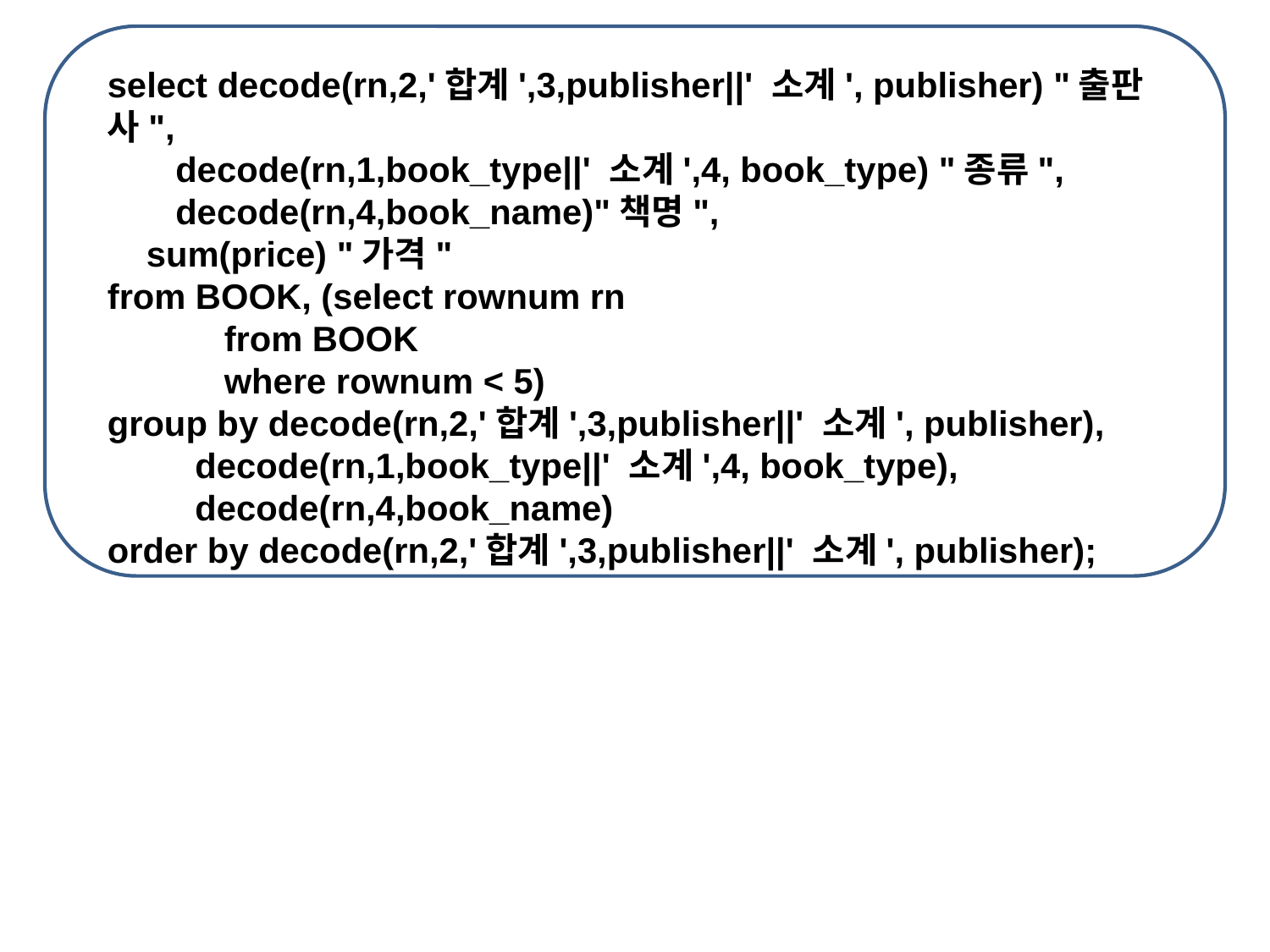

select decode(rn,2,'합계',3,publisher||' 소계', publisher) "출판사",
       decode(rn,1,book_type||' 소계',4, book_type) "종류",
       decode(rn,4,book_name)"책명",
    sum(price) "가격"
from BOOK, (select rownum rn
            from BOOK
            where rownum < 5)
group by decode(rn,2,'합계',3,publisher||' 소계', publisher),
         decode(rn,1,book_type||' 소계',4, book_type),
         decode(rn,4,book_name)
order by decode(rn,2,'합계',3,publisher||' 소계', publisher);